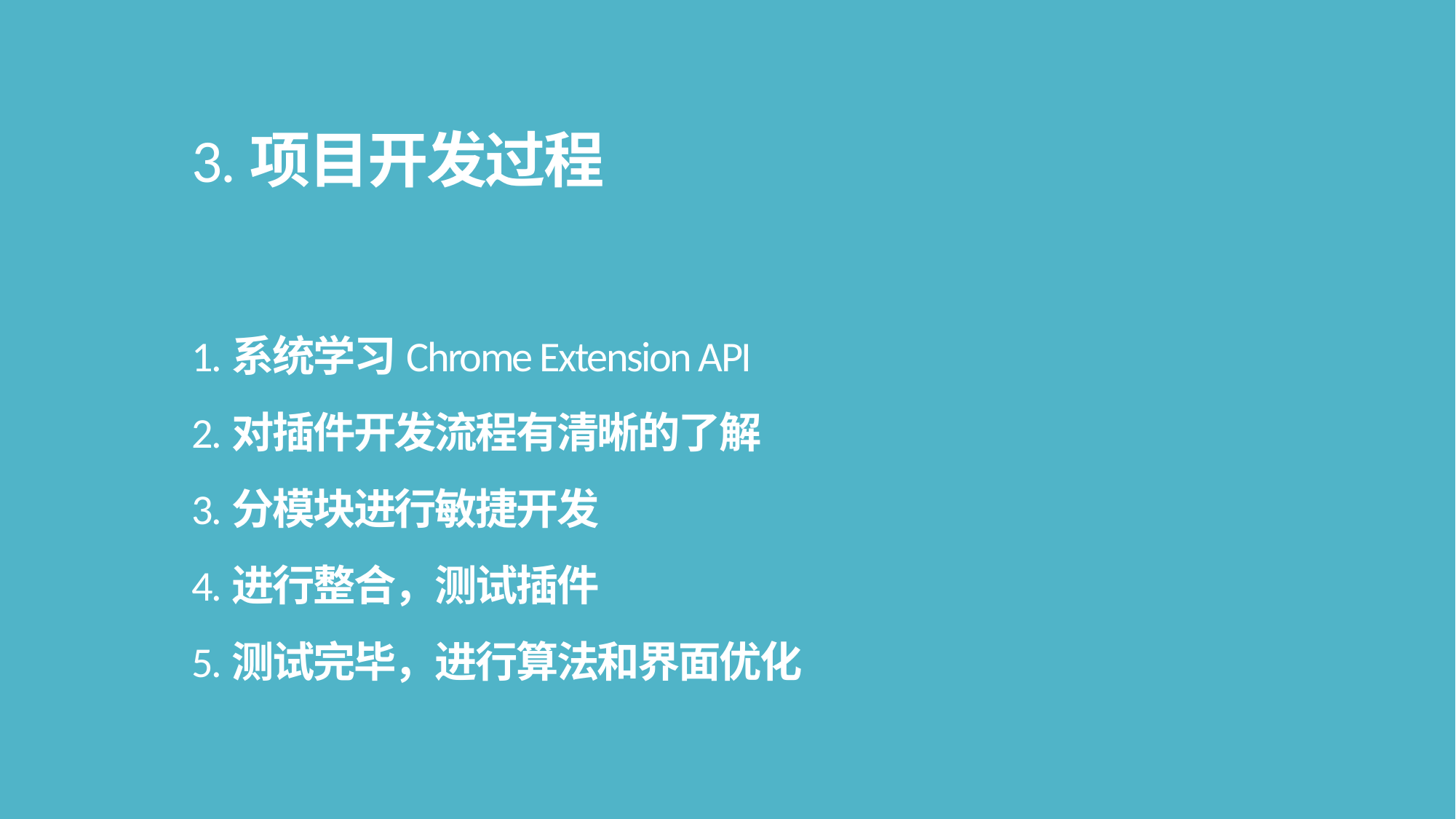

# 1.项目背景 3.项目开发过程 1.系统学习Chrome Extension API 2.对插件开发流程有清晰的了解 3.分模块进行敏捷开发 4.进行整合，测试插件 5.测试完毕，进行算法和界面优化